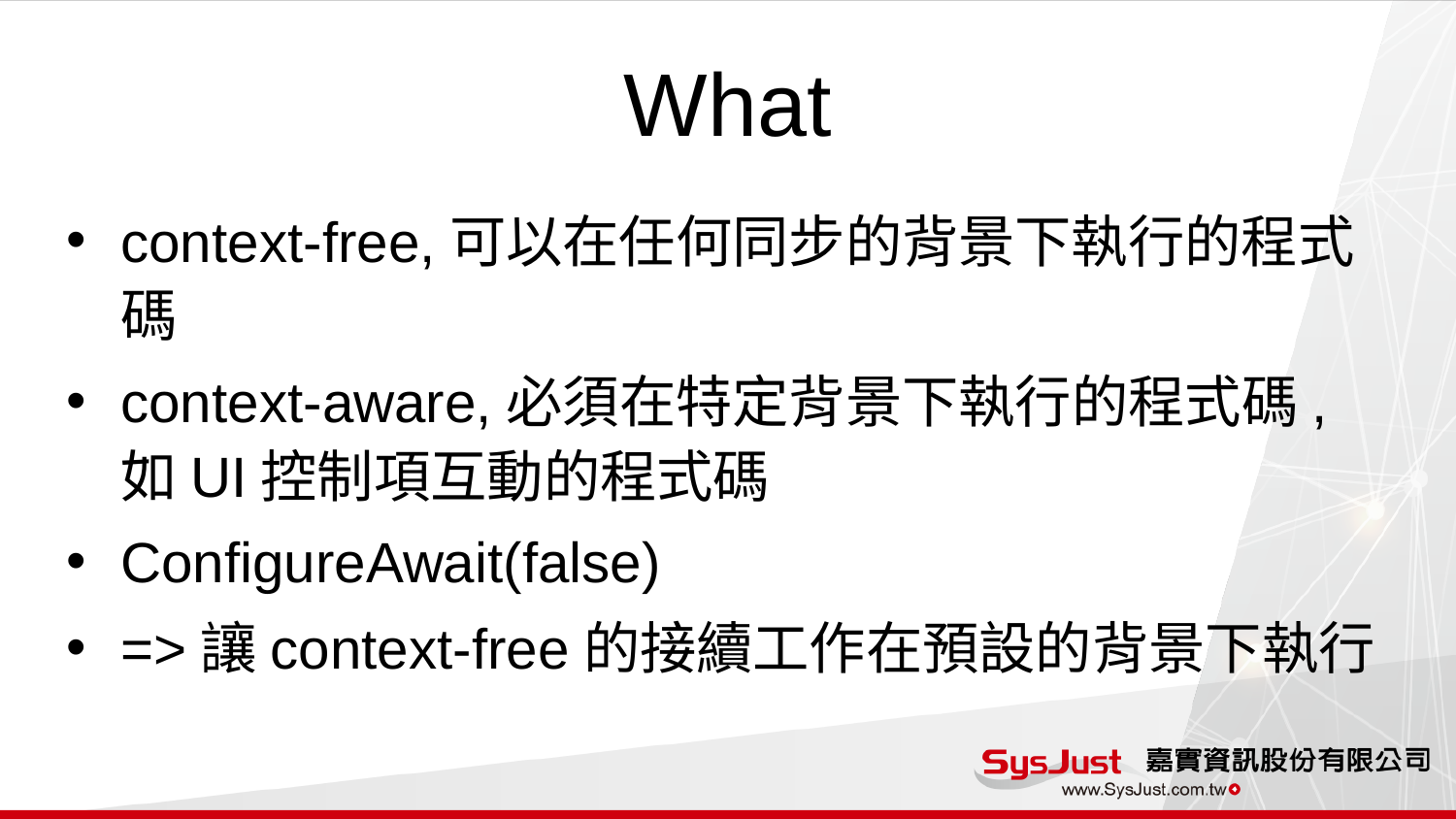

# What
context-free,可以在任何同步的背景下執行的程式碼
context-aware,必須在特定背景下執行的程式碼, 如UI控制項互動的程式碼
ConfigureAwait(false)
=>讓context-free的接續工作在預設的背景下執行